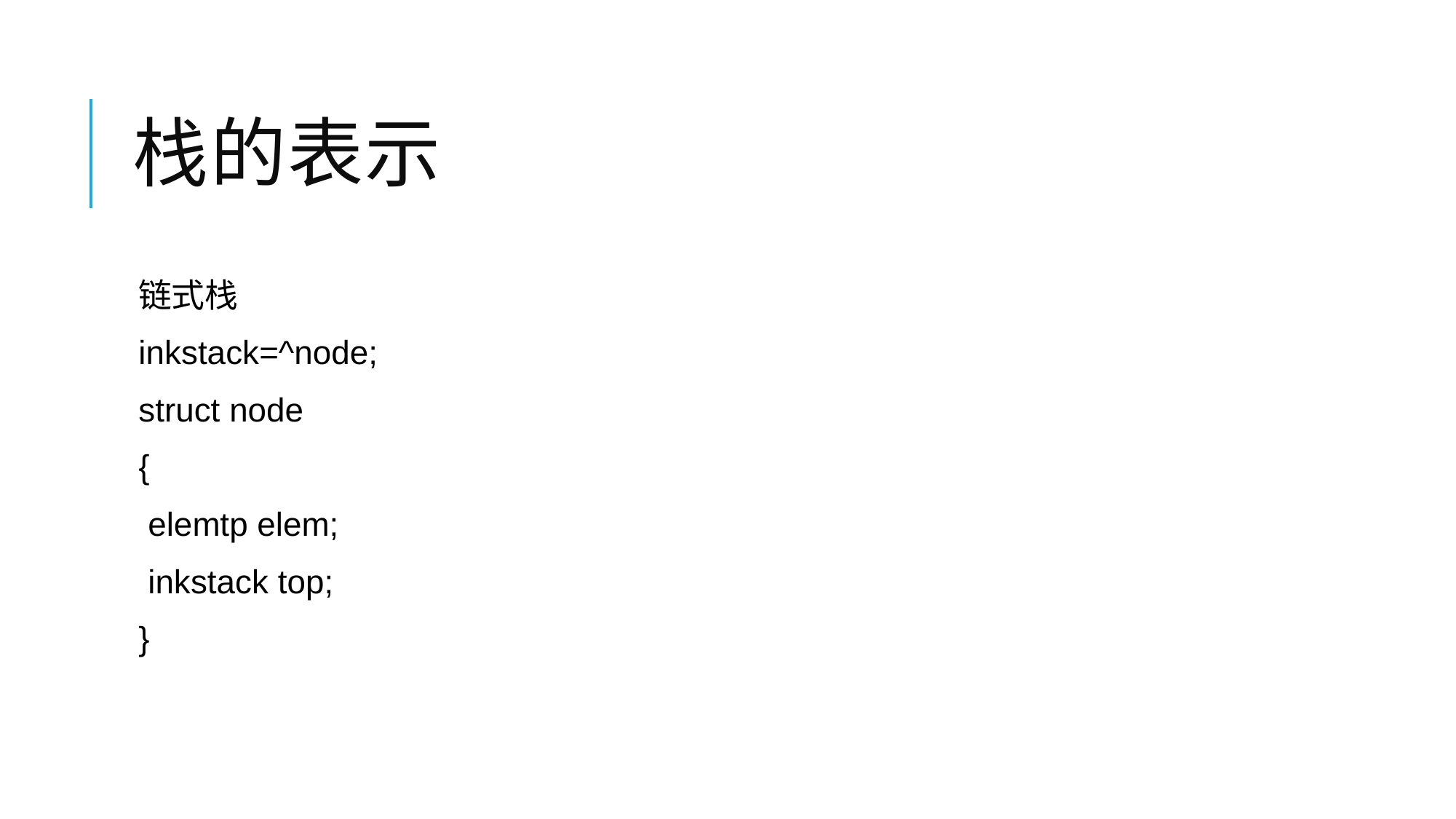

# 栈的表示
链式栈
inkstack=^node;
struct node
{
 elemtp elem;
 inkstack top;
}